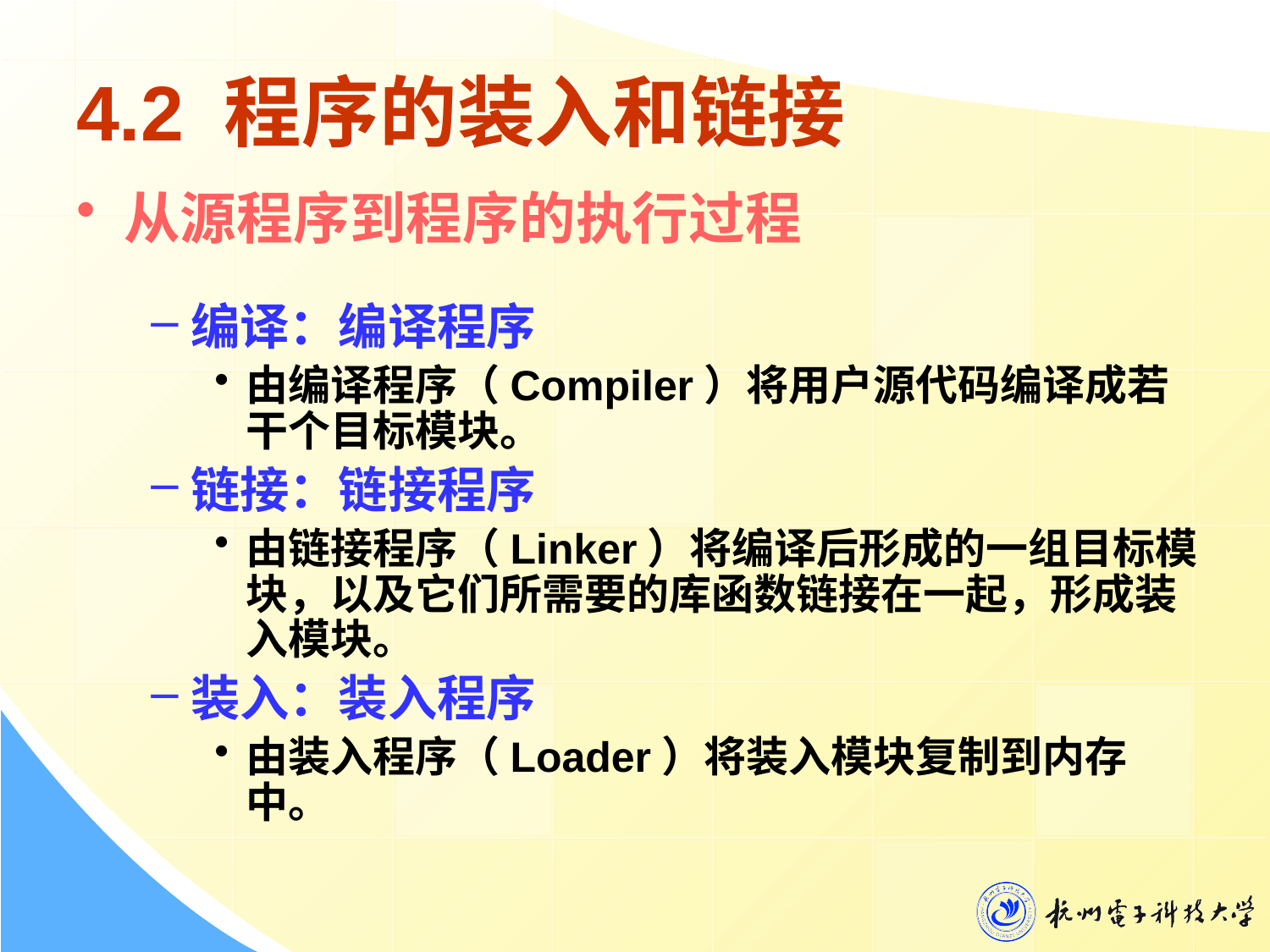

# 4.2 程序的装入和链接
从源程序到程序的执行过程

编译：编译程序
由编译程序（Compiler）将用户源代码编译成若干个目标模块。
链接：链接程序
由链接程序（Linker）将编译后形成的一组目标模块，以及它们所需要的库函数链接在一起，形成装入模块。
装入：装入程序
由装入程序（Loader）将装入模块复制到内存中。